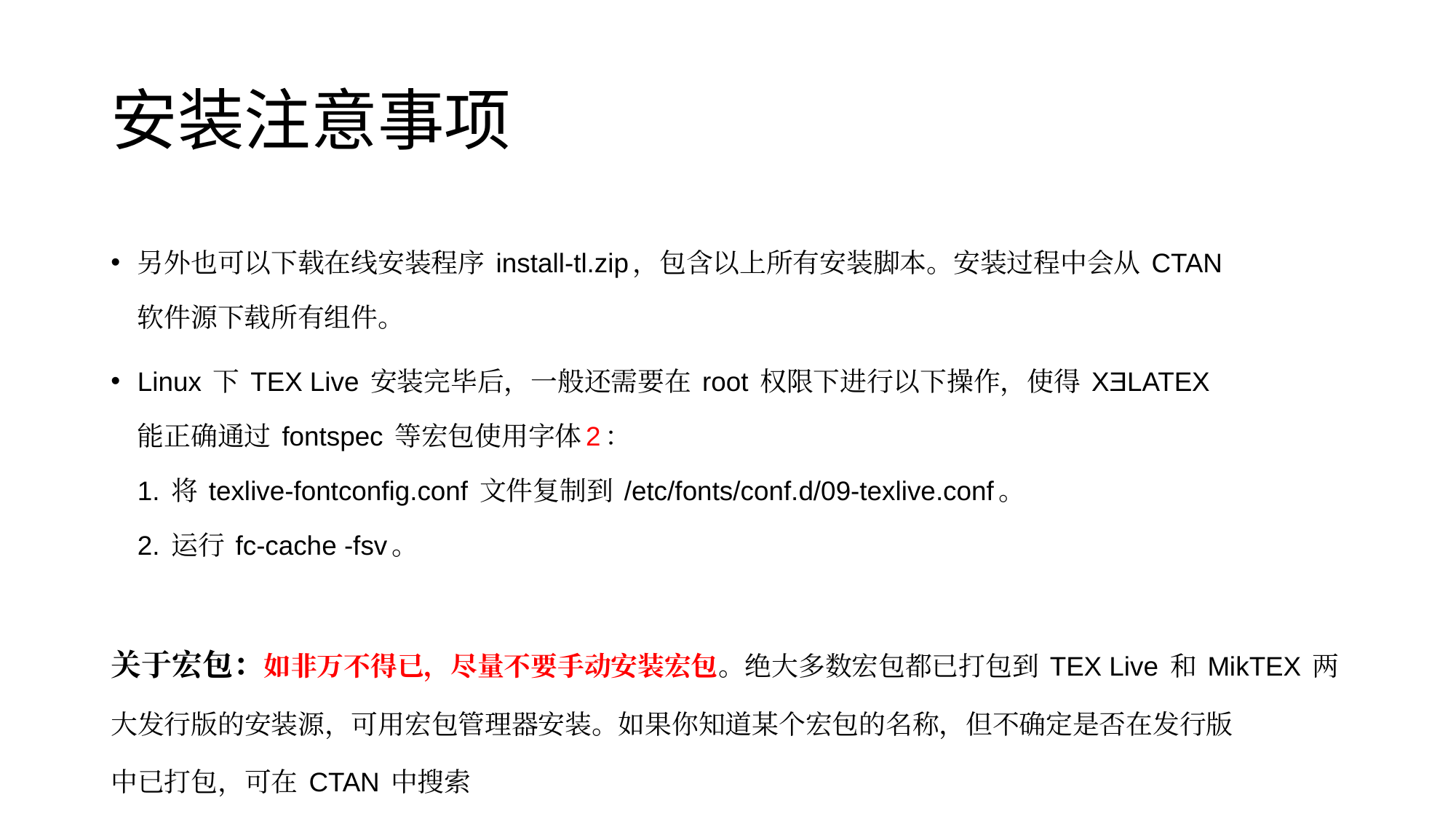

# 安装注意事项
另外也可以下载在线安装程序 install-tl.zip，包含以上所有安装脚本。安装过程中会从 CTAN
软件源下载所有组件。
Linux 下 TEX Live 安装完毕后，一般还需要在 root 权限下进行以下操作，使得 XƎLATEX
能正确通过 fontspec 等宏包使用字体2：
1. 将 texlive-fontconfig.conf 文件复制到 /etc/fonts/conf.d/09-texlive.conf。
2. 运行 fc-cache -fsv。

关于宏包：如非万不得已，尽量不要手动安装宏包。绝大多数宏包都已打包到 TEX Live 和 MikTEX 两
大发行版的安装源，可用宏包管理器安装。如果你知道某个宏包的名称，但不确定是否在发行版
中已打包，可在 CTAN 中搜索